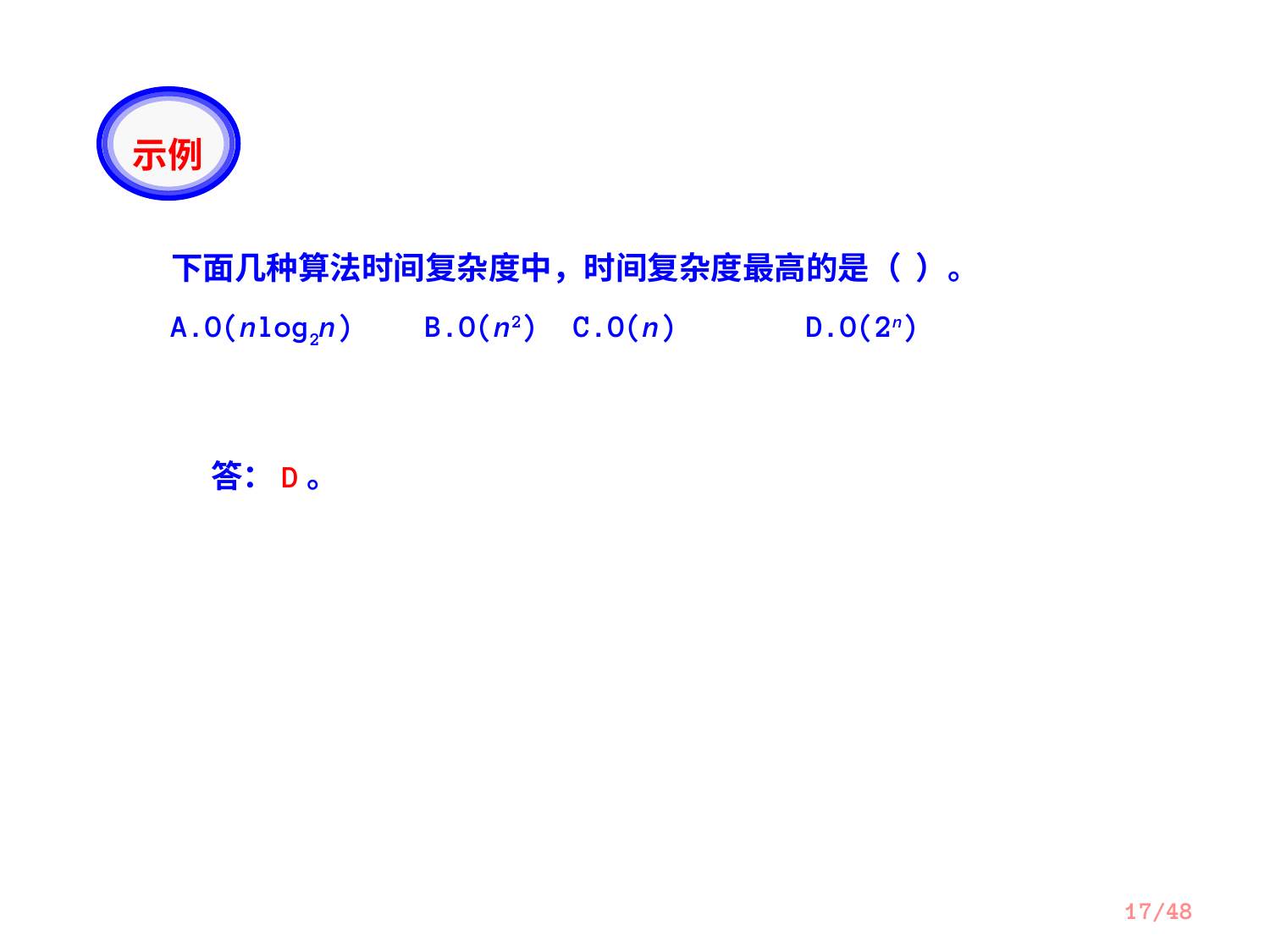

示例
下面几种算法时间复杂度中，时间复杂度最高的是（  ）。
A.O(nlog2n) 	B.O(n2)  C.O(n) 	D.O(2n)
答：D。
17/48